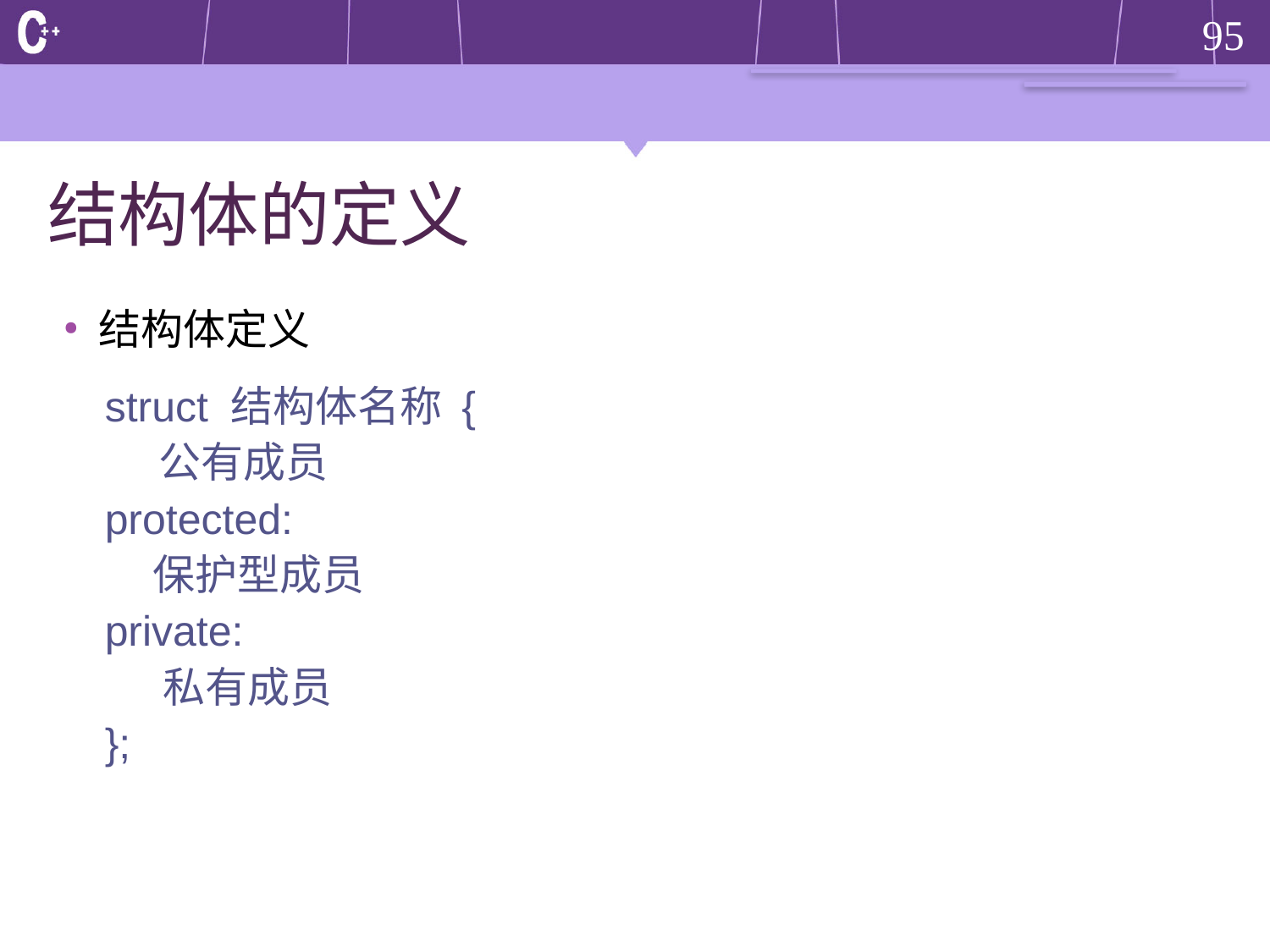

# 结构体的定义
结构体定义
struct 结构体名称 {
	 公有成员
protected:
    保护型成员
private:
     私有成员
};